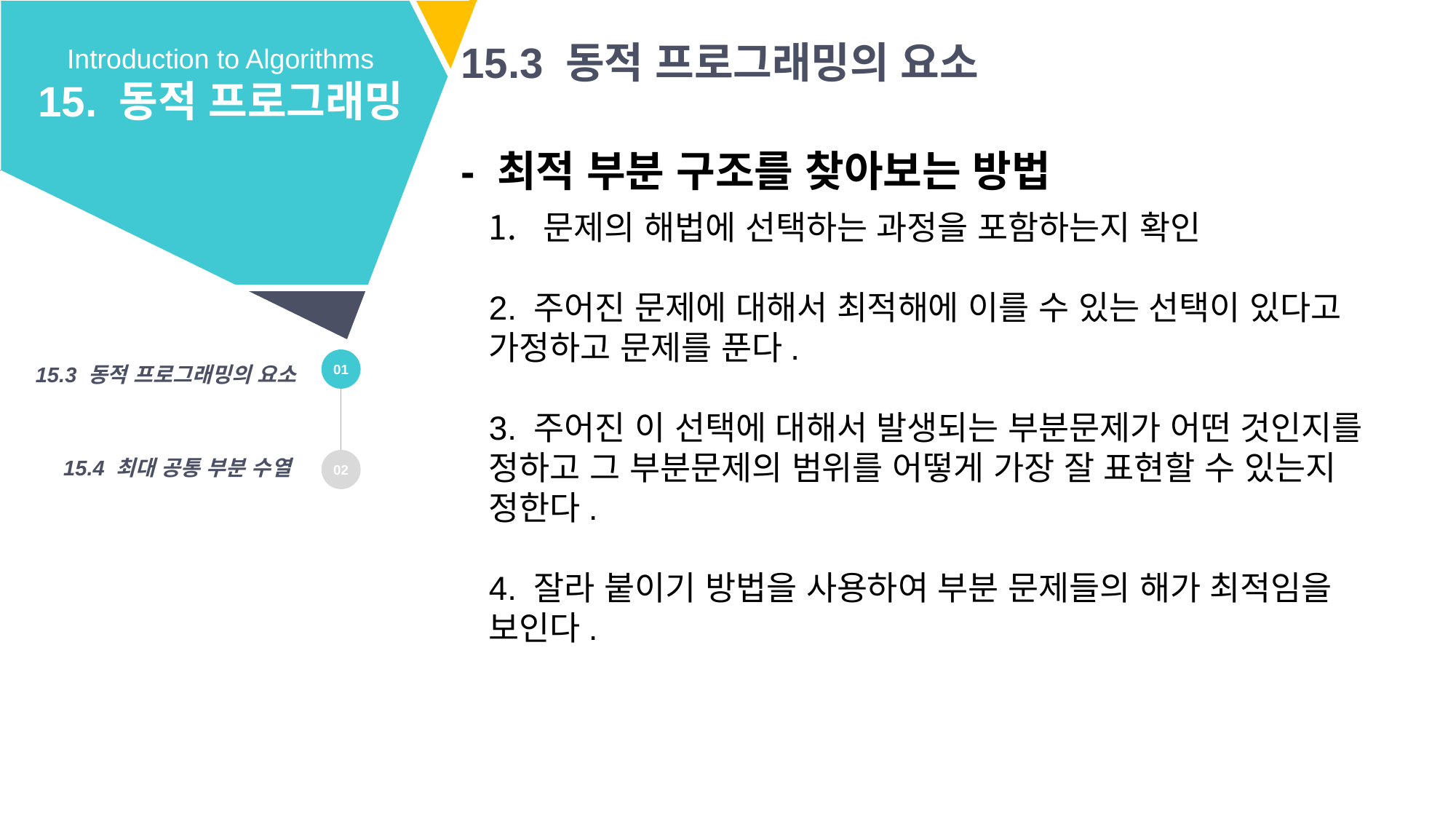

15.3 동적 프로그래밍의 요소
Introduction to Algorithms
15. 동적 프로그래밍
- 최적 부분 구조를 찾아보는 방법
문제의 해법에 선택하는 과정을 포함하는지 확인

2. 주어진 문제에 대해서 최적해에 이를 수 있는 선택이 있다고 가정하고 문제를 푼다.

3. 주어진 이 선택에 대해서 발생되는 부분문제가 어떤 것인지를 정하고 그 부분문제의 범위를 어떻게 가장 잘 표현할 수 있는지 정한다.

4. 잘라 붙이기 방법을 사용하여 부분 문제들의 해가 최적임을 보인다.
01
15.3 동적 프로그래밍의 요소
15.4 최대 공통 부분 수열
02